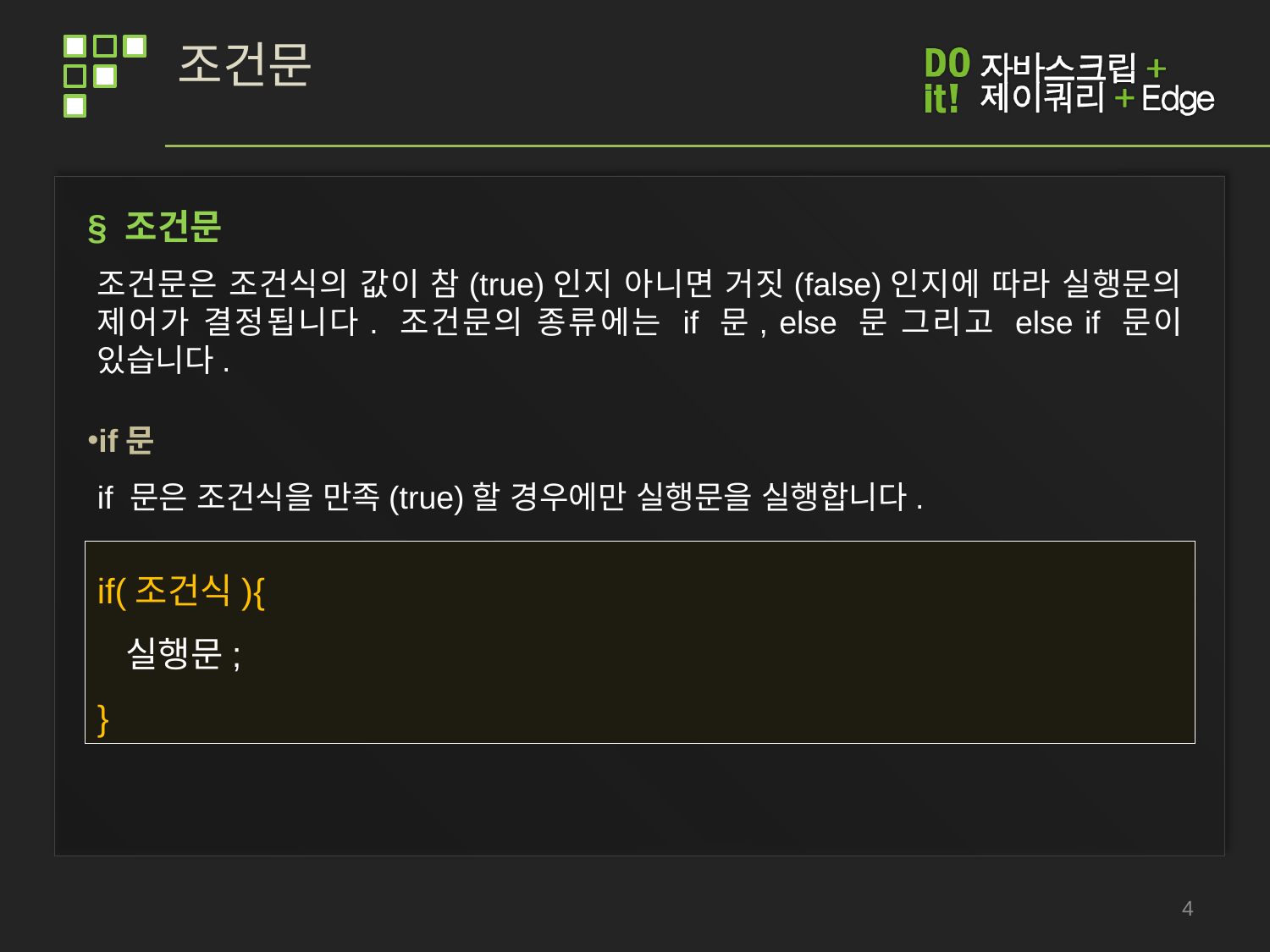

# 조건문
§ 조건문
조건문은 조건식의 값이 참(true)인지 아니면 거짓(false)인지에 따라 실행문의 제어가 결정됩니다. 조건문의 종류에는 if 문, else 문 그리고 else if 문이 있습니다.
if문
if 문은 조건식을 만족(true)할 경우에만 실행문을 실행합니다.
if(조건식){
  실행문;
}
4